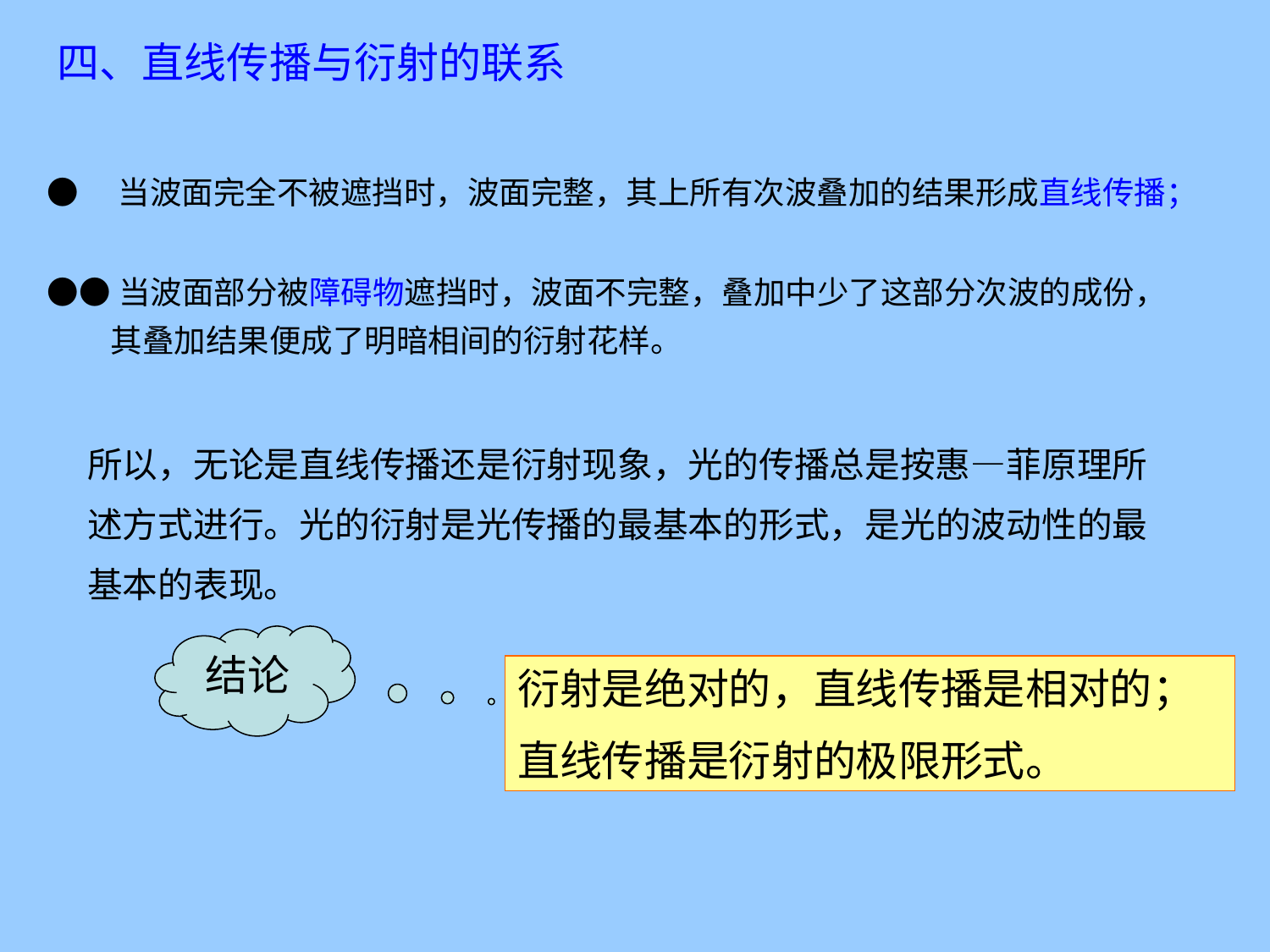

四、直线传播与衍射的联系
●　当波面完全不被遮挡时，波面完整，其上所有次波叠加的结果形成直线传播；
●●当波面部分被障碍物遮挡时，波面不完整，叠加中少了这部分次波的成份，
　　其叠加结果便成了明暗相间的衍射花样。
所以，无论是直线传播还是衍射现象，光的传播总是按惠—菲原理所
述方式进行。光的衍射是光传播的最基本的形式，是光的波动性的最
基本的表现。
结论
衍射是绝对的，直线传播是相对的；
直线传播是衍射的极限形式。